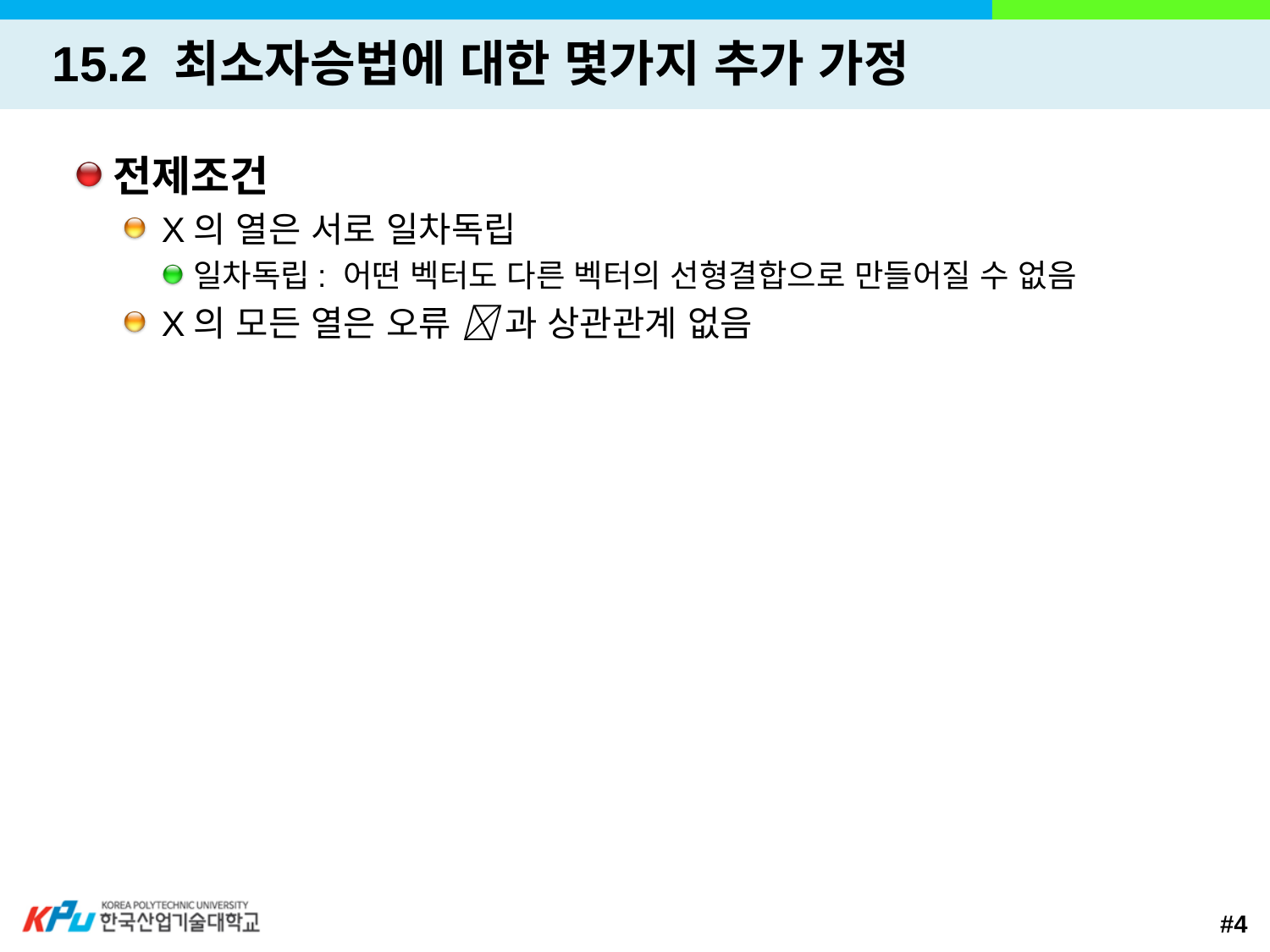

# 15.2 최소자승법에 대한 몇가지 추가 가정
전제조건
X의 열은 서로 일차독립
일차독립: 어떤 벡터도 다른 벡터의 선형결합으로 만들어질 수 없음
X의 모든 열은 오류 ε 과 상관관계 없음